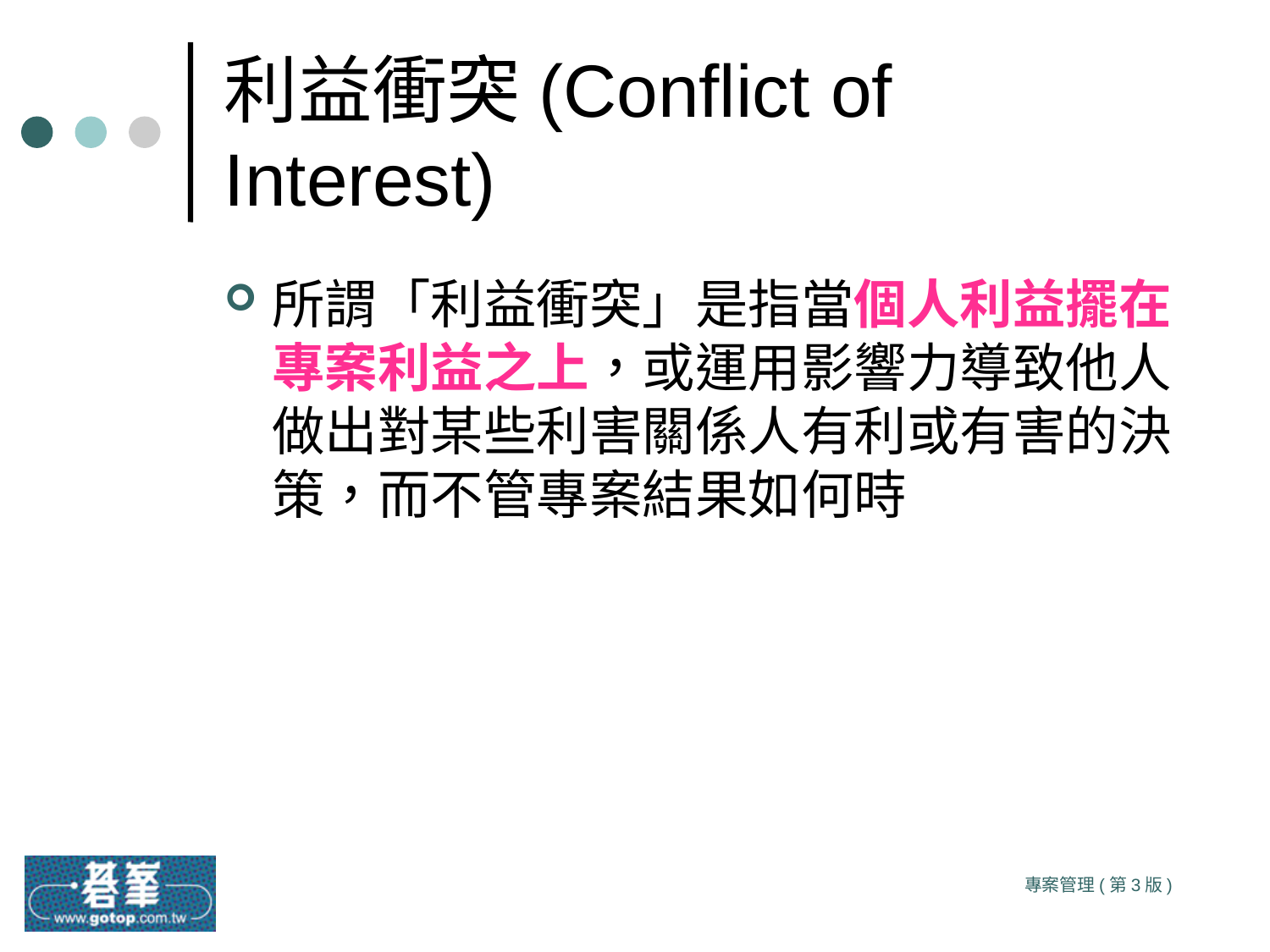

# 利益衝突(Conflict of Interest)
所謂「利益衝突」是指當個人利益擺在專案利益之上，或運用影響力導致他人做出對某些利害關係人有利或有害的決策，而不管專案結果如何時
專案管理(第3版)